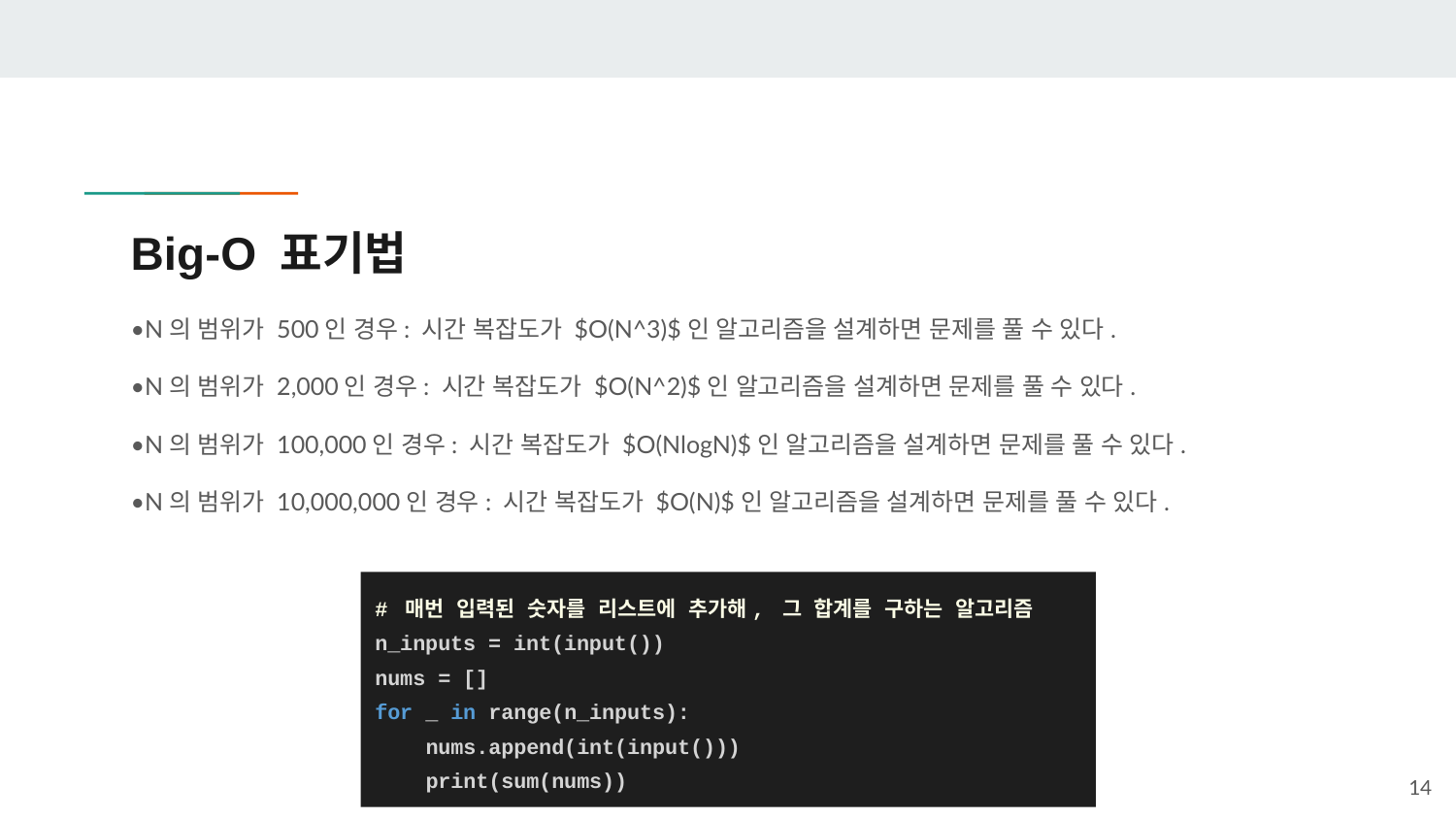

# Big-O 표기법
•N의 범위가 500인 경우: 시간 복잡도가 $O(N^3)$인 알고리즘을 설계하면 문제를 풀 수 있다.
•N의 범위가 2,000인 경우: 시간 복잡도가 $O(N^2)$인 알고리즘을 설계하면 문제를 풀 수 있다.
•N의 범위가 100,000인 경우: 시간 복잡도가 $O(NlogN)$인 알고리즘을 설계하면 문제를 풀 수 있다.
•N의 범위가 10,000,000인 경우: 시간 복잡도가 $O(N)$인 알고리즘을 설계하면 문제를 풀 수 있다.

# 매번 입력된 숫자를 리스트에 추가해, 그 합계를 구하는 알고리즘
n_inputs = int(input())
nums = []
for _ in range(n_inputs):
    nums.append(int(input()))
    print(sum(nums))
14